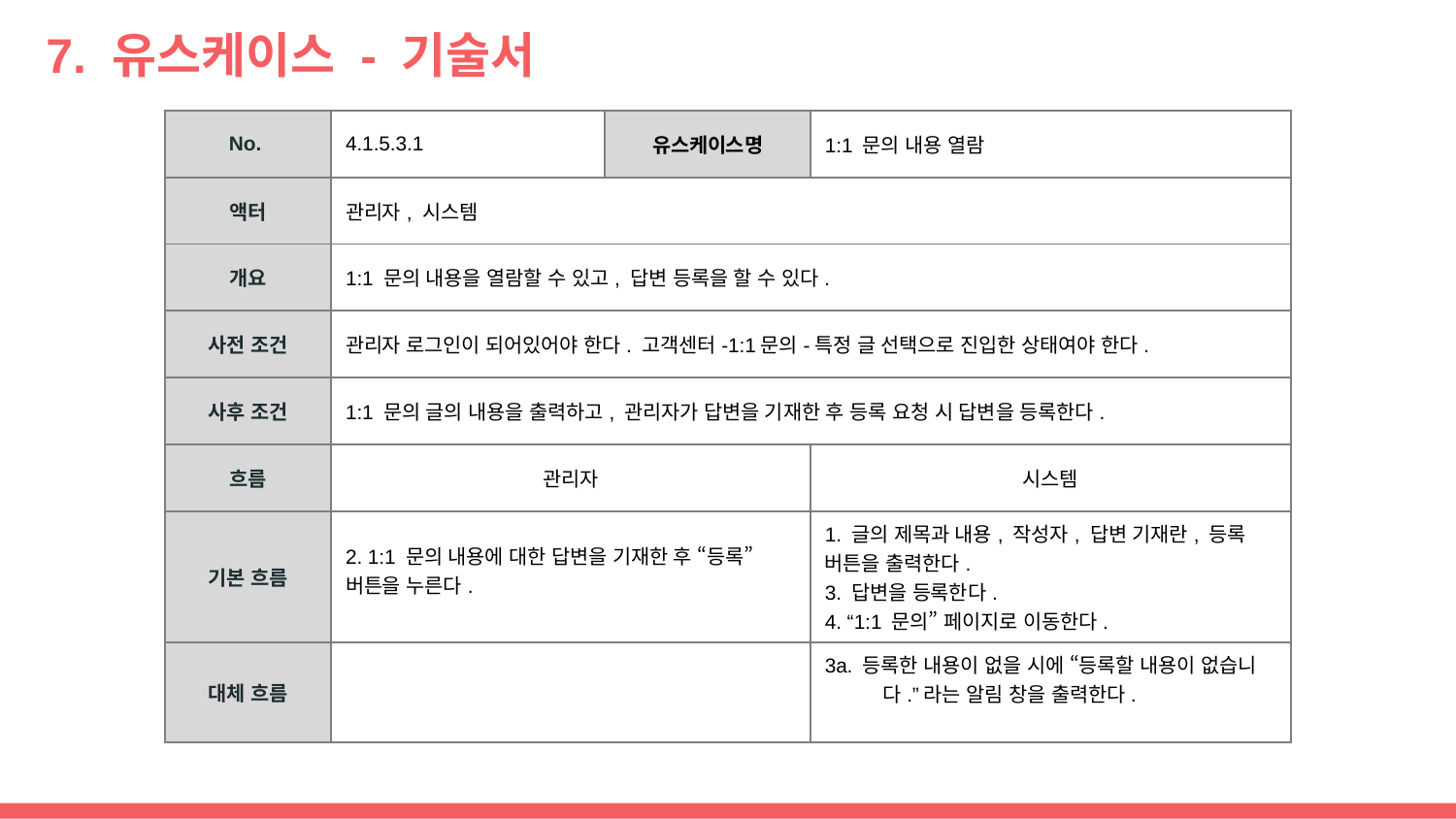

# 7. 유스케이스 - 기술서
| No. | 4.1.5.3.1 | 유스케이스명 | 1:1 문의 내용 열람 |
| --- | --- | --- | --- |
| 액터 | 관리자, 시스템 |  |  |
| 개요 | 1:1 문의 내용을 열람할 수 있고, 답변 등록을 할 수 있다. |  |  |
| 사전 조건 | 관리자 로그인이 되어있어야 한다. 고객센터-1:1문의-특정 글 선택으로 진입한 상태여야 한다. |  |  |
| 사후 조건 | 1:1 문의 글의 내용을 출력하고, 관리자가 답변을 기재한 후 등록 요청 시 답변을 등록한다. |  |  |
| 흐름 | 관리자 |  | 시스템 |
| 기본 흐름 | 2. 1:1 문의 내용에 대한 답변을 기재한 후 “등록” 버튼을 누른다. |  | 1. 글의 제목과 내용, 작성자, 답변 기재란, 등록 버튼을 출력한다. 3. 답변을 등록한다. 4. “1:1 문의” 페이지로 이동한다. |
| 대체 흐름 |  |  | 3a. 등록한 내용이 없을 시에 “등록할 내용이 없습니다.”라는 알림 창을 출력한다. |